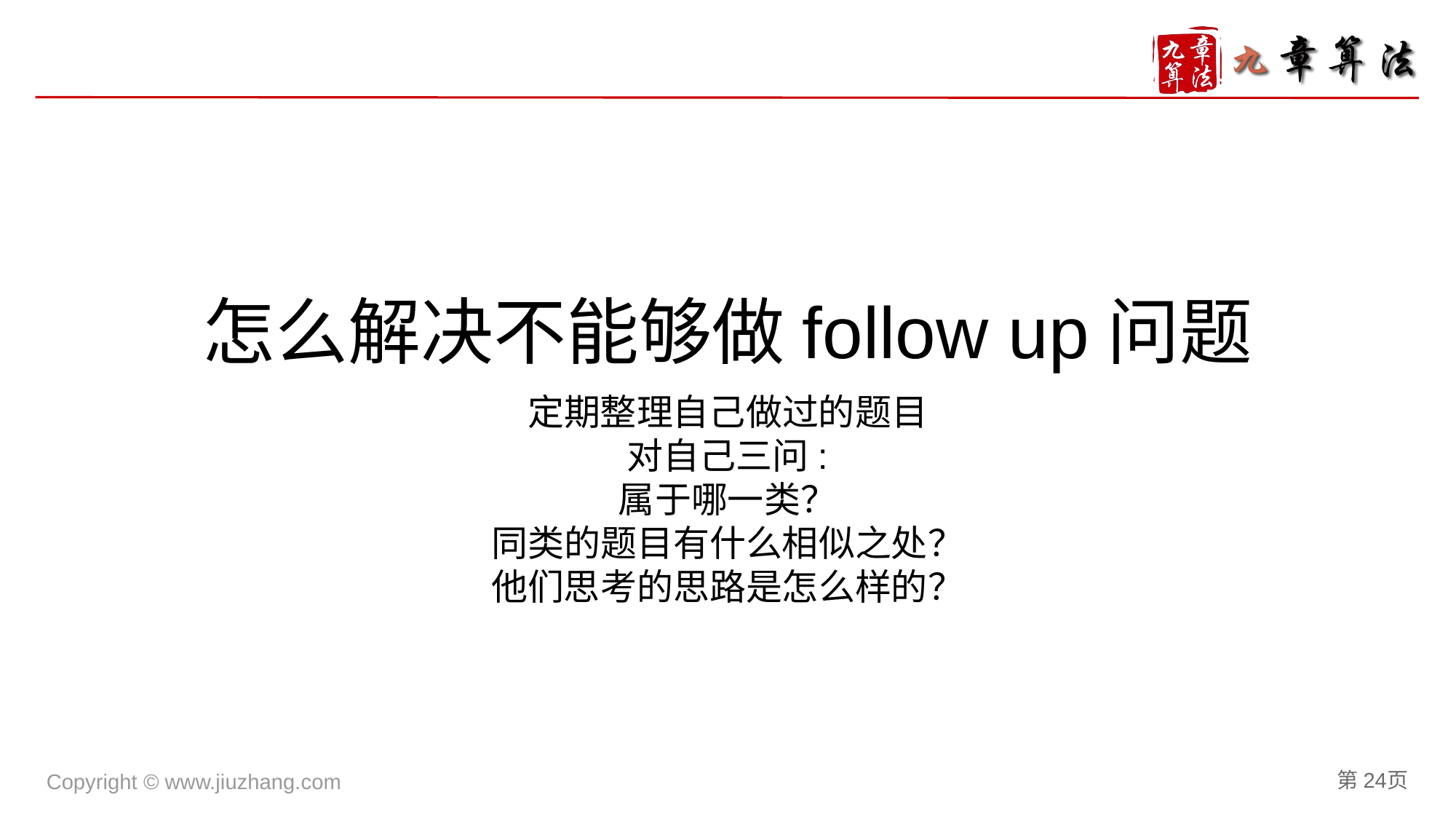

# 怎么解决不能够做follow up问题
定期整理自己做过的题目
对自己三问:
属于哪一类？
同类的题目有什么相似之处？
他们思考的思路是怎么样的？
第24页